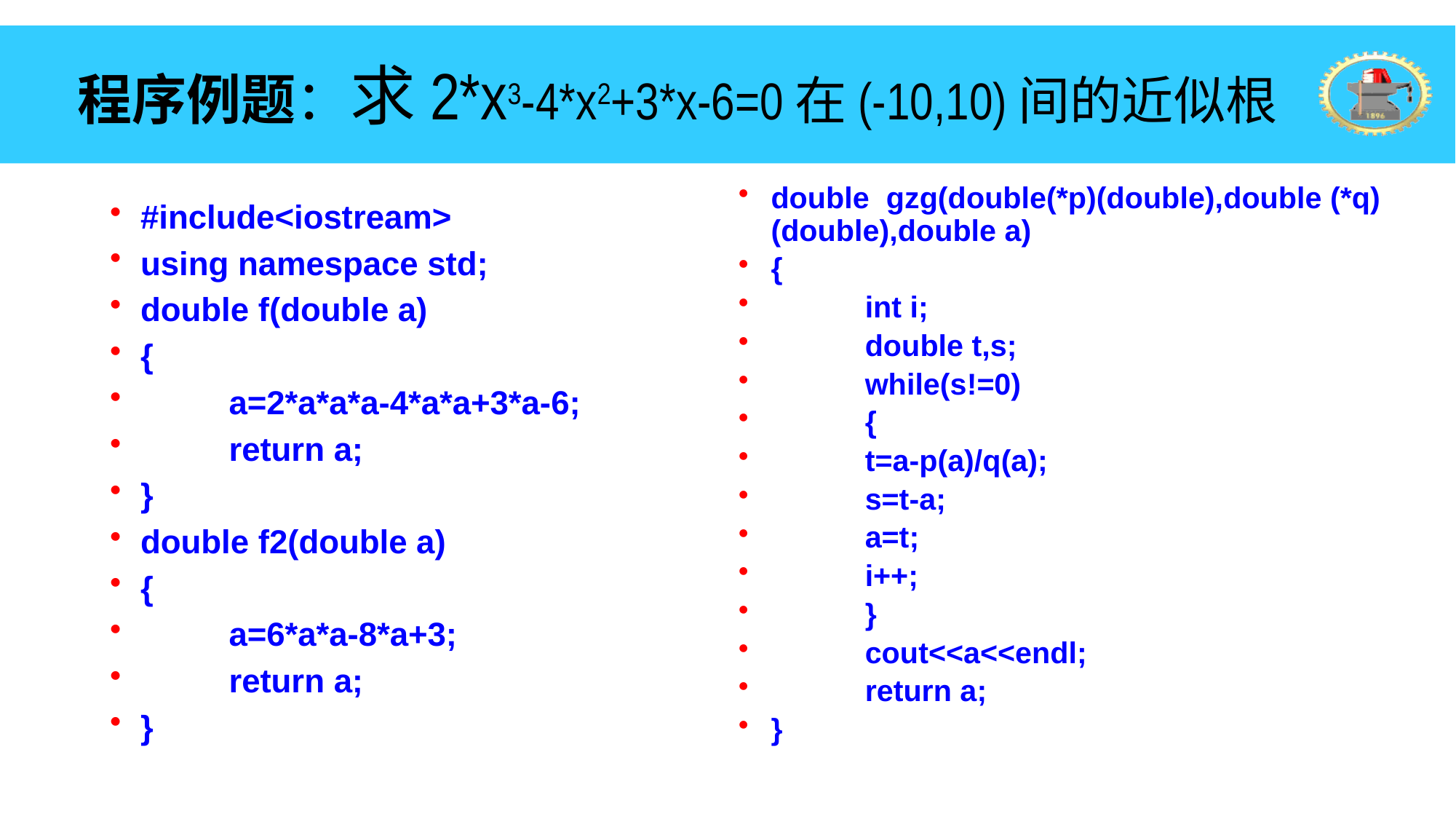

# 程序例题：求2*x3-4*x2+3*x-6=0在(-10,10)间的近似根
double  gzg(double(*p)(double),double (*q)(double),double a)
{
	int i;
	double t,s;
	while(s!=0)
	{
		t=a-p(a)/q(a);
		s=t-a;
		a=t;
		i++;
	}
	cout<<a<<endl;
	return a;
}

#include<iostream>
using namespace std;
double f(double a)
{
	a=2*a*a*a-4*a*a+3*a-6;
	return a;
}
double f2(double a)
{
	a=6*a*a-8*a+3;
	return a;
}